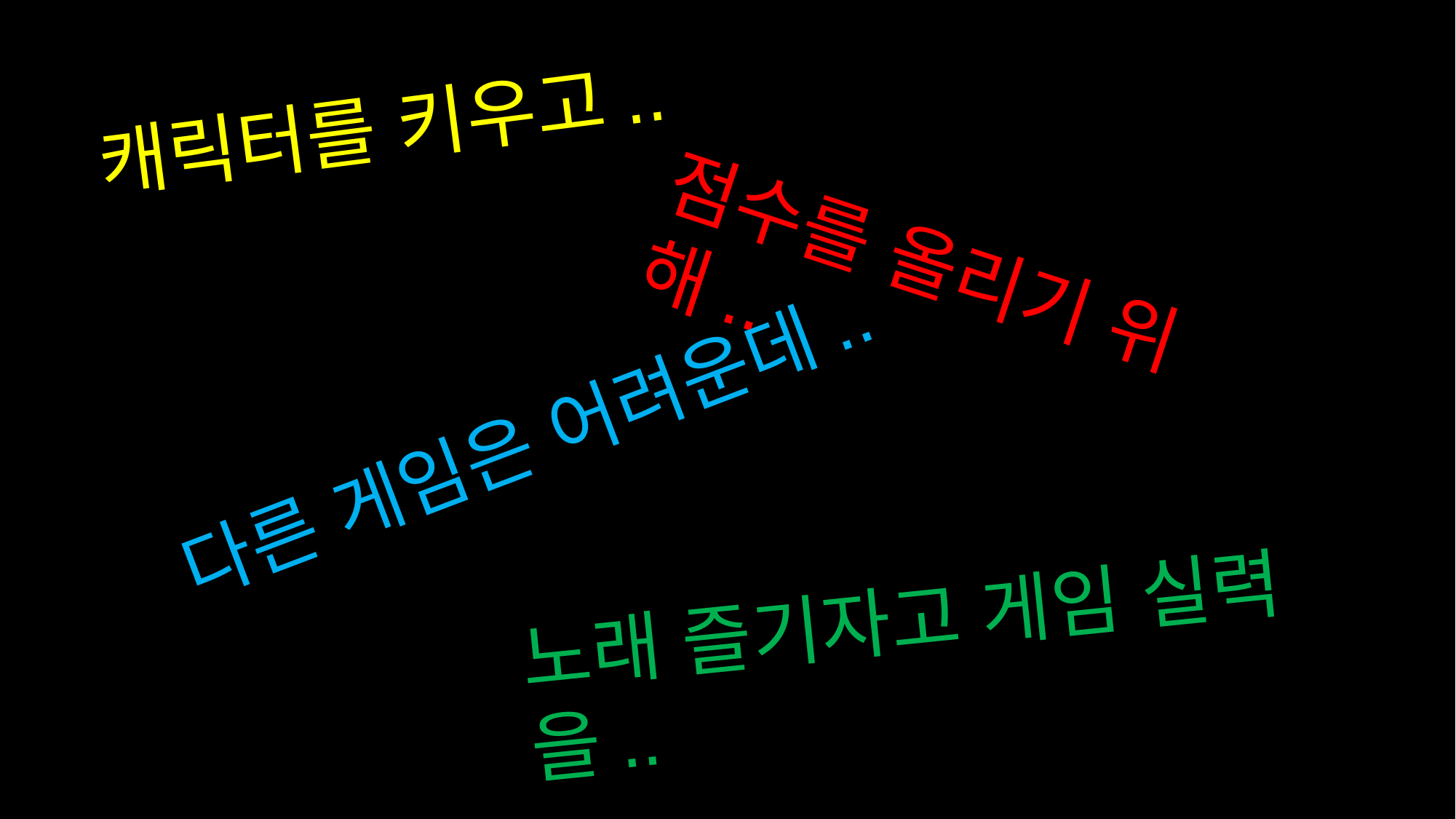

캐릭터를 키우고..
점수를 올리기 위해..
다른 게임은 어려운데..
노래 즐기자고 게임 실력을..